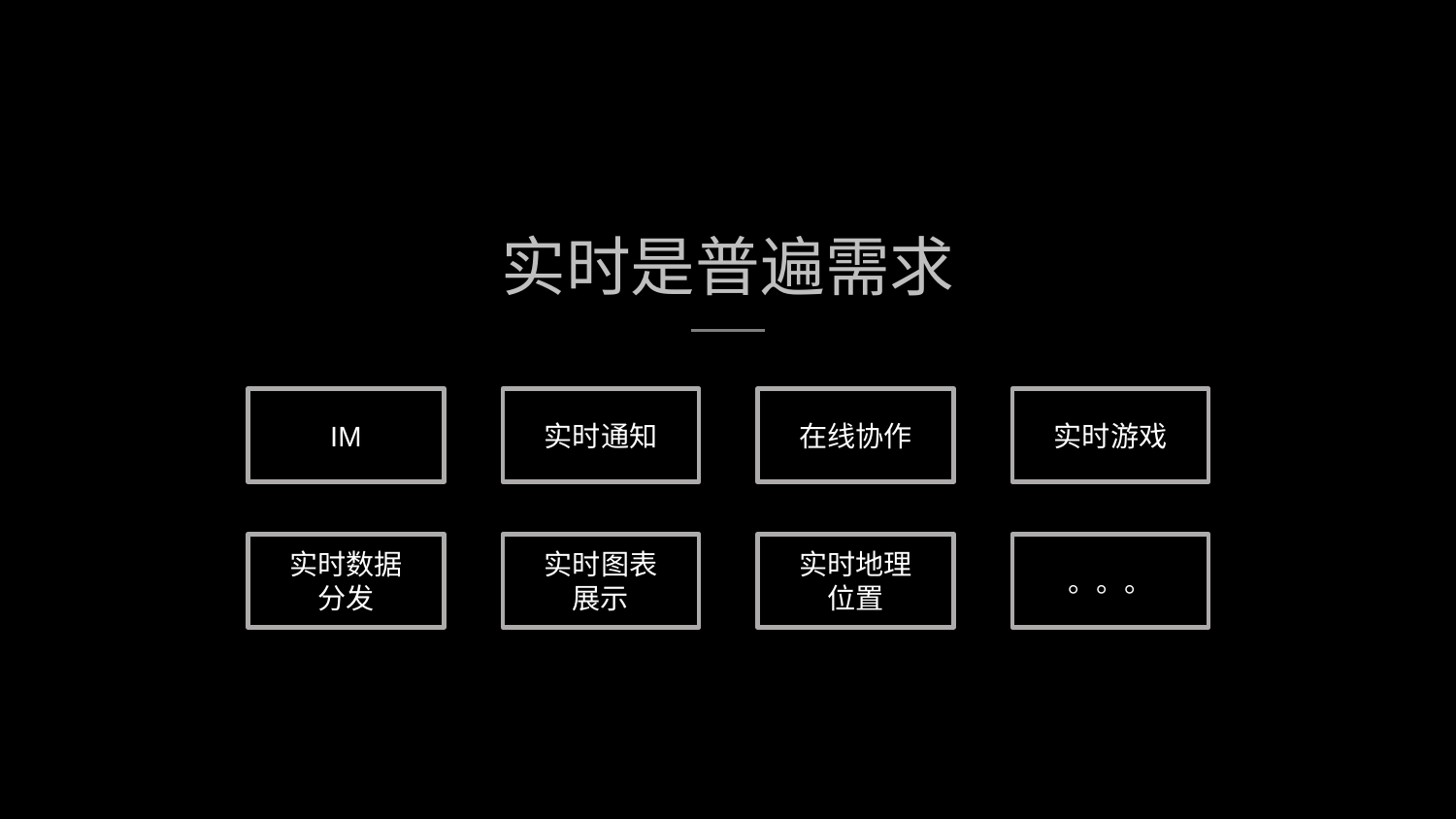

# 实时是普遍需求
IM
实时通知
在线协作
实时游戏
实时数据
分发
实时图表
展示
实时地理
位置
。。。